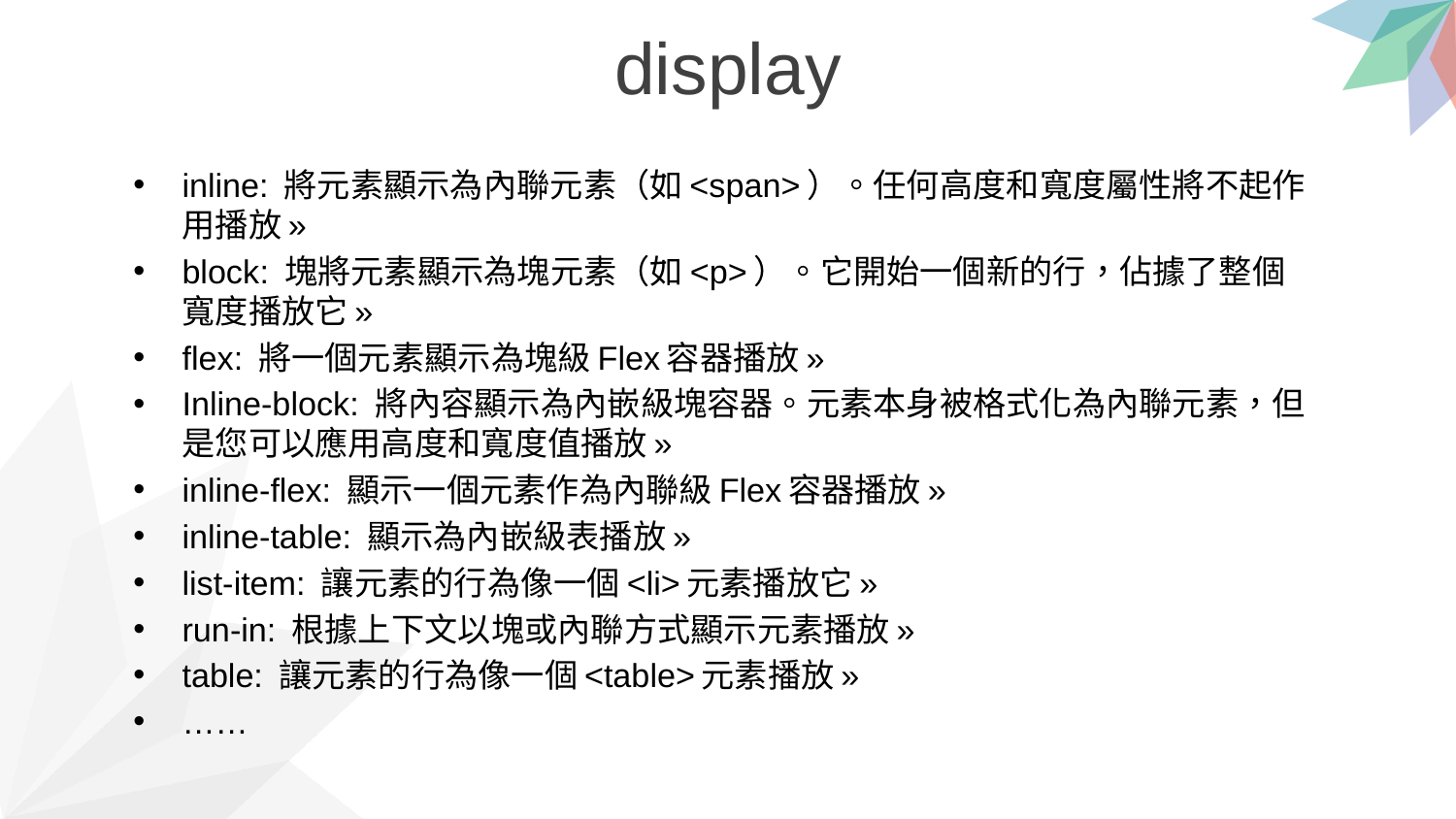

display
inline: 將元素顯示為內聯元素（如<span>）。任何高度和寬度屬性將不起作用播放»
block: 塊將元素顯示為塊元素（如<p>）。它開始一個新的行，佔據了整個寬度播放它»
flex: 將一個元素顯示為塊級Flex容器播放»
Inline-block: 將內容顯示為內嵌級塊容器。元素本身被格式化為內聯元素，但是您可以應用高度和寬度值播放»
inline-flex: 顯示一個元素作為內聯級Flex容器播放»
inline-table: 顯示為內嵌級表播放»
list-item: 讓元素的行為像一個<li>元素播放它»
run-in: 根據上下文以塊或內聯方式顯示元素播放»
table: 讓元素的行為像一個<table>元素播放»
……